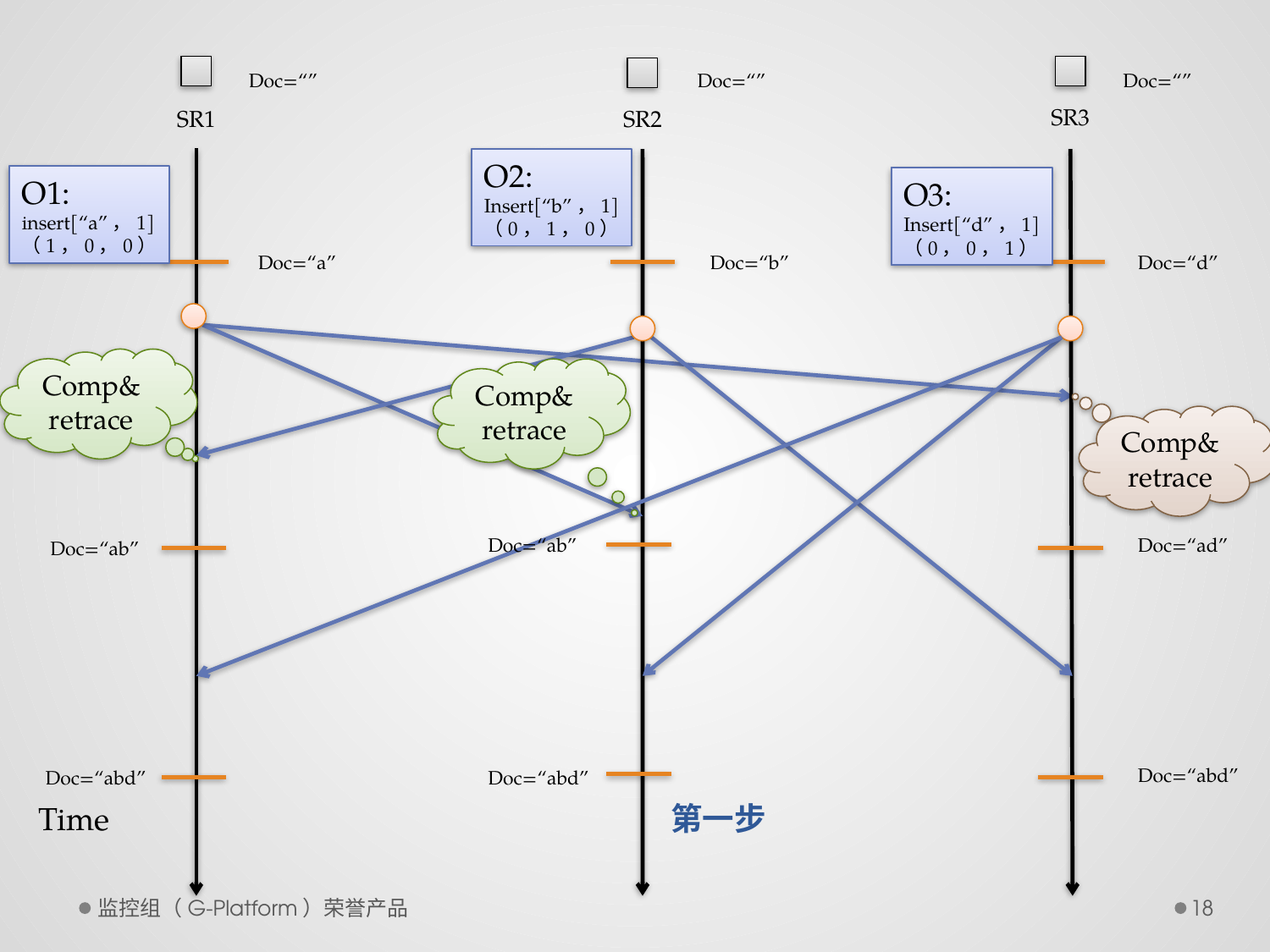

Doc=“”
Doc=“”
Doc=“”
SR3
SR1
SR2
O2:
Insert[“b”，1]
（0，1，0）
O1:
insert[“a”，1]
（1，0，0）
O3:
Insert[“d”，1]
（0，0，1）
Doc=“a”
Doc=“b”
Doc=“d”

Comp&
retrace
Comp&
retrace
Comp&
retrace
Doc=“ab”
Doc=“ad”
Doc=“ab”
Doc=“abd”
Doc=“abd”
Doc=“abd”
Time
第一步
监控组（G-Platform）荣誉产品
18